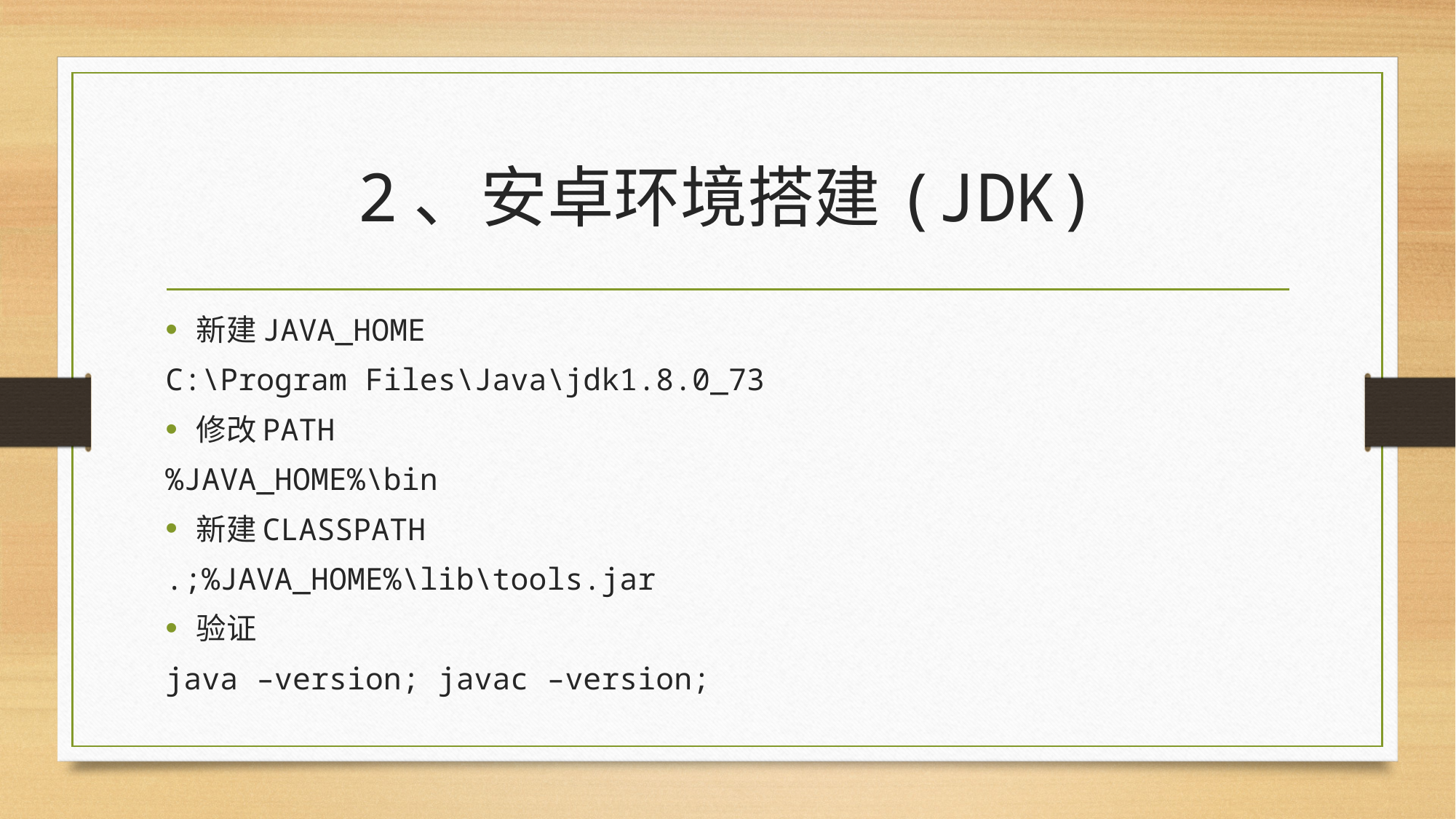

# 2、安卓环境搭建(JDK)
新建JAVA_HOME
C:\Program Files\Java\jdk1.8.0_73
修改PATH
%JAVA_HOME%\bin
新建CLASSPATH
.;%JAVA_HOME%\lib\tools.jar
验证
java –version; javac –version;